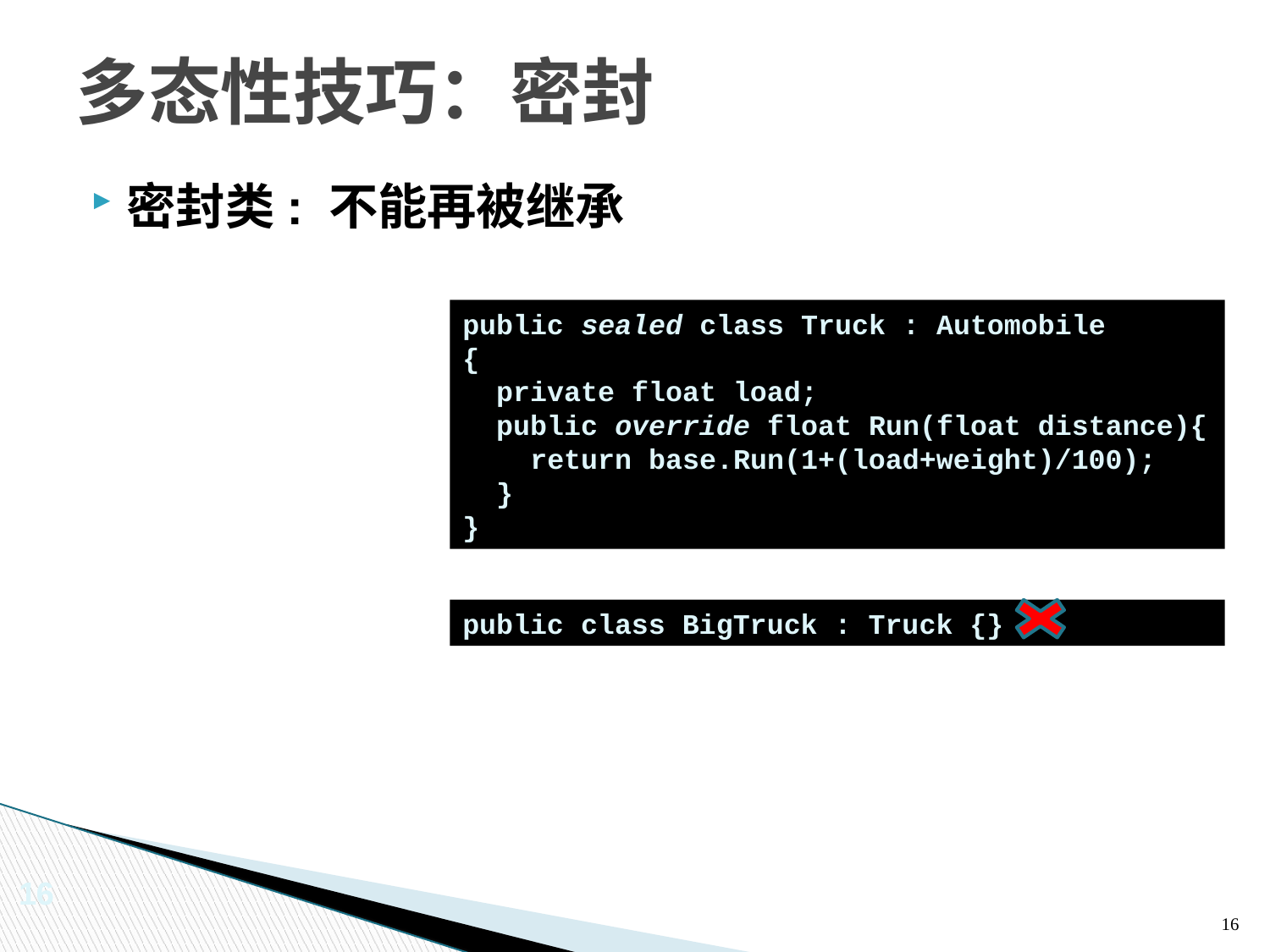

# 多态性技巧：密封
密封类: 不能再被继承

public sealed class Truck : Automobile
{
  private float load;
  public override float Run(float distance){
    return base.Run(1+(load+weight)/100);
  }
}

public class BigTruck : Truck {}
16